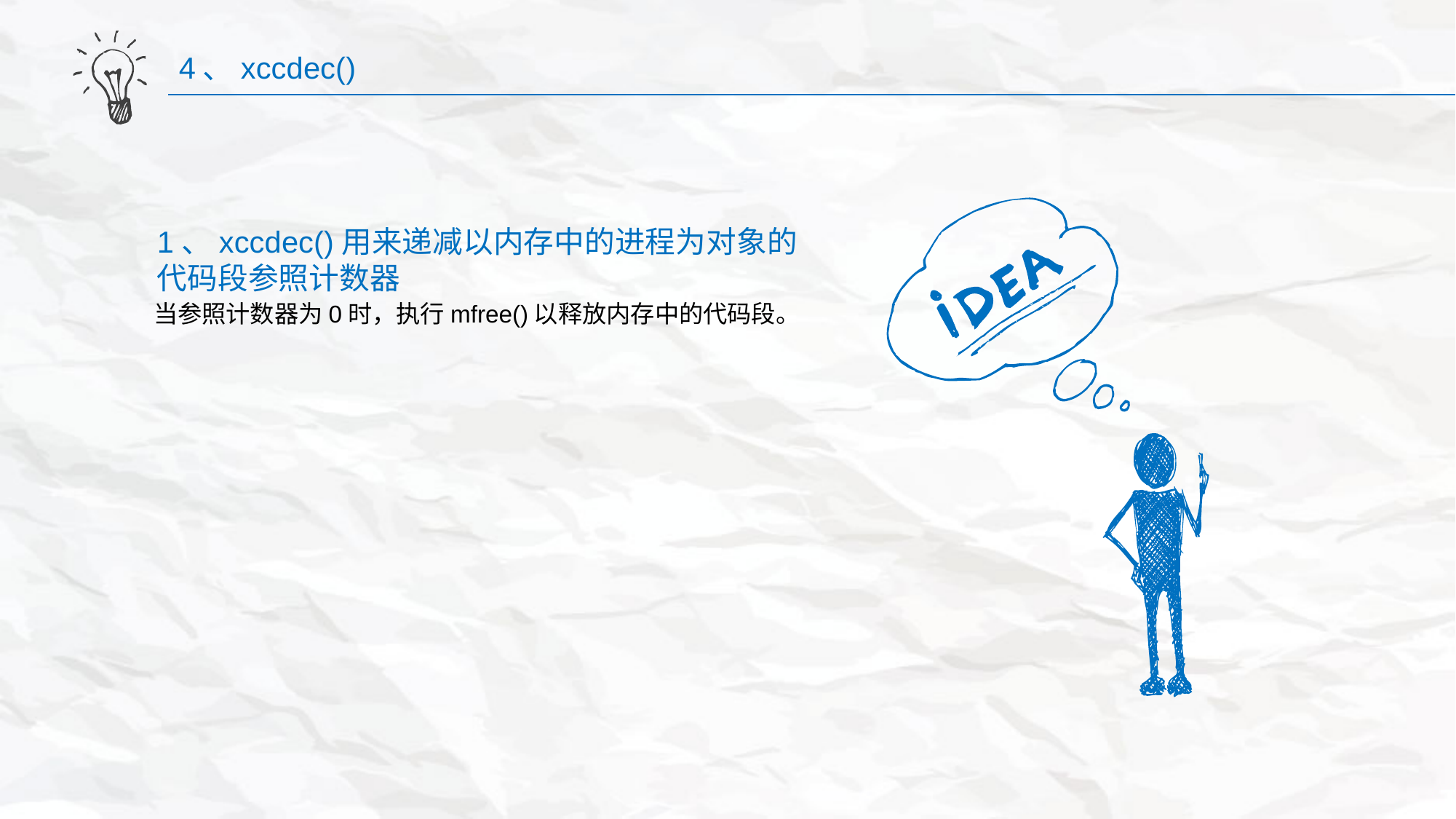

4、xccdec()

1、xccdec()用来递减以内存中的进程为对象的代码段参照计数器
当参照计数器为0时，执行mfree()以释放内存中的代码段。